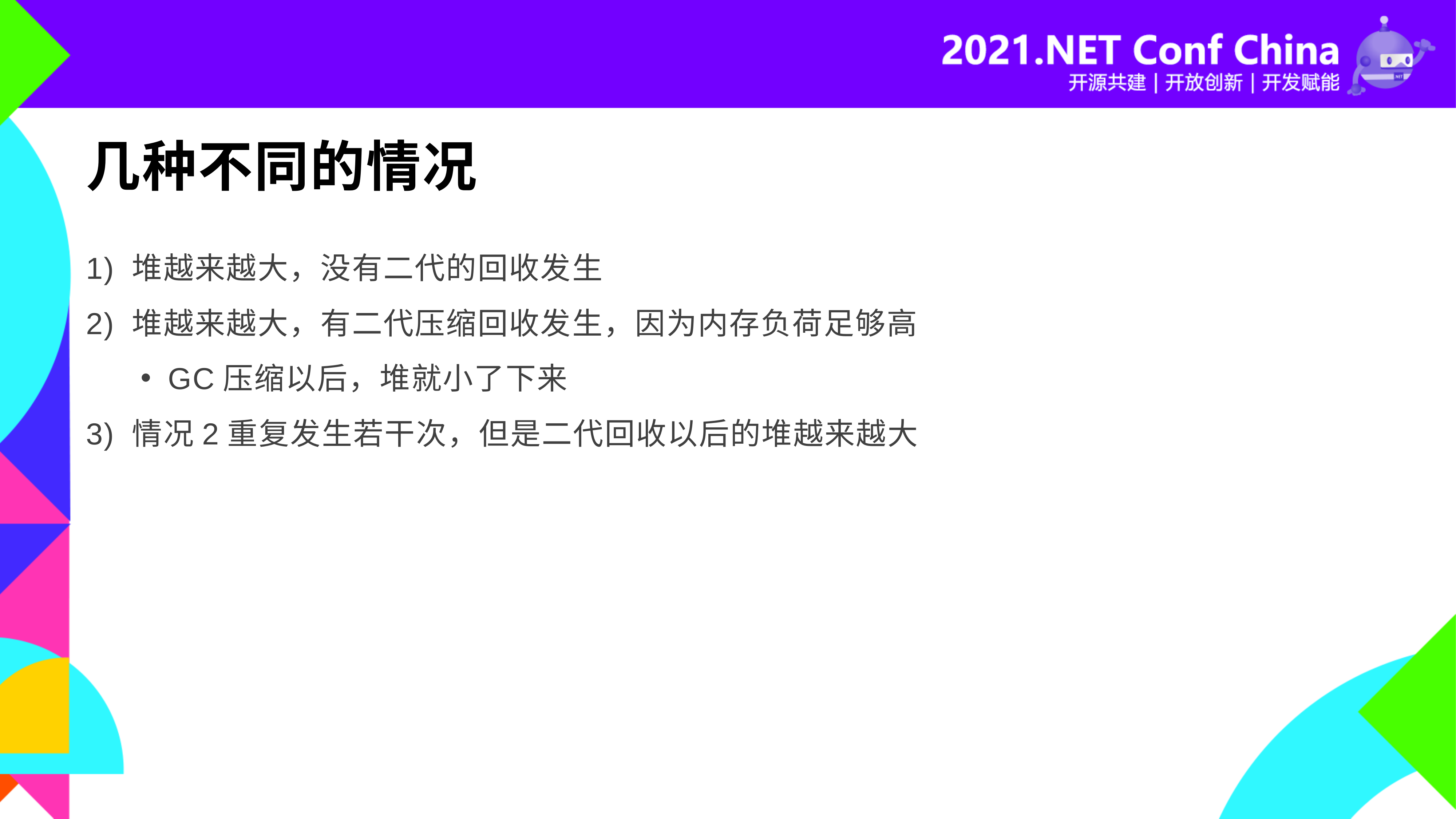

# 几种不同的情况
1) 堆越来越大，没有二代的回收发生
2) 堆越来越大，有二代压缩回收发生，因为内存负荷足够高
GC压缩以后，堆就小了下来
3) 情况2重复发生若干次，但是二代回收以后的堆越来越大